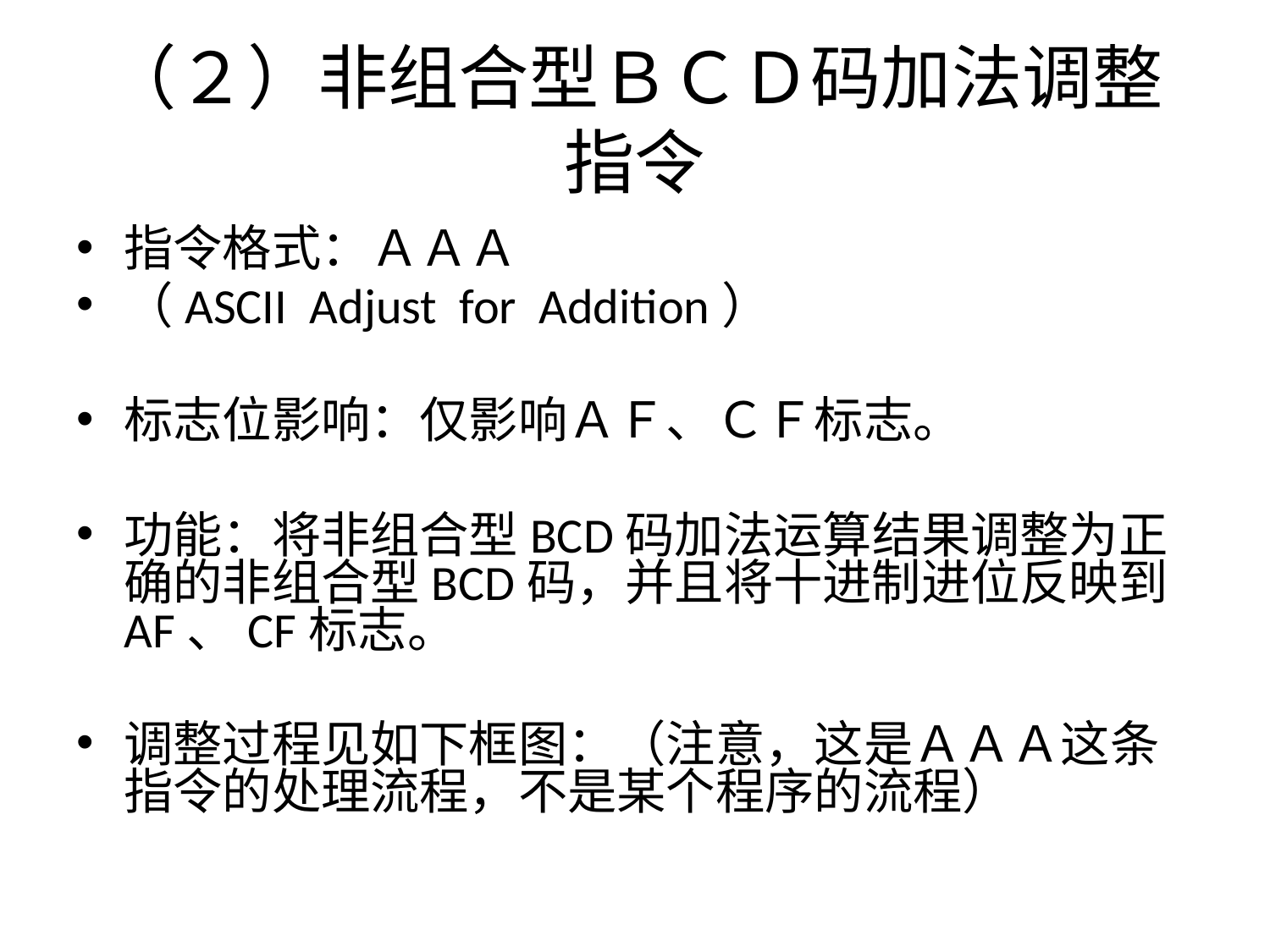

# （２）非组合型ＢＣＤ码加法调整指令
指令格式：ＡＡＡ
（ASCII  Adjust  for  Addition）

标志位影响：仅影响ＡＦ、ＣＦ标志。

功能：将非组合型BCD码加法运算结果调整为正确的非组合型BCD码，并且将十进制进位反映到AF、CF标志。

调整过程见如下框图：（注意，这是ＡＡＡ这条指令的处理流程，不是某个程序的流程）